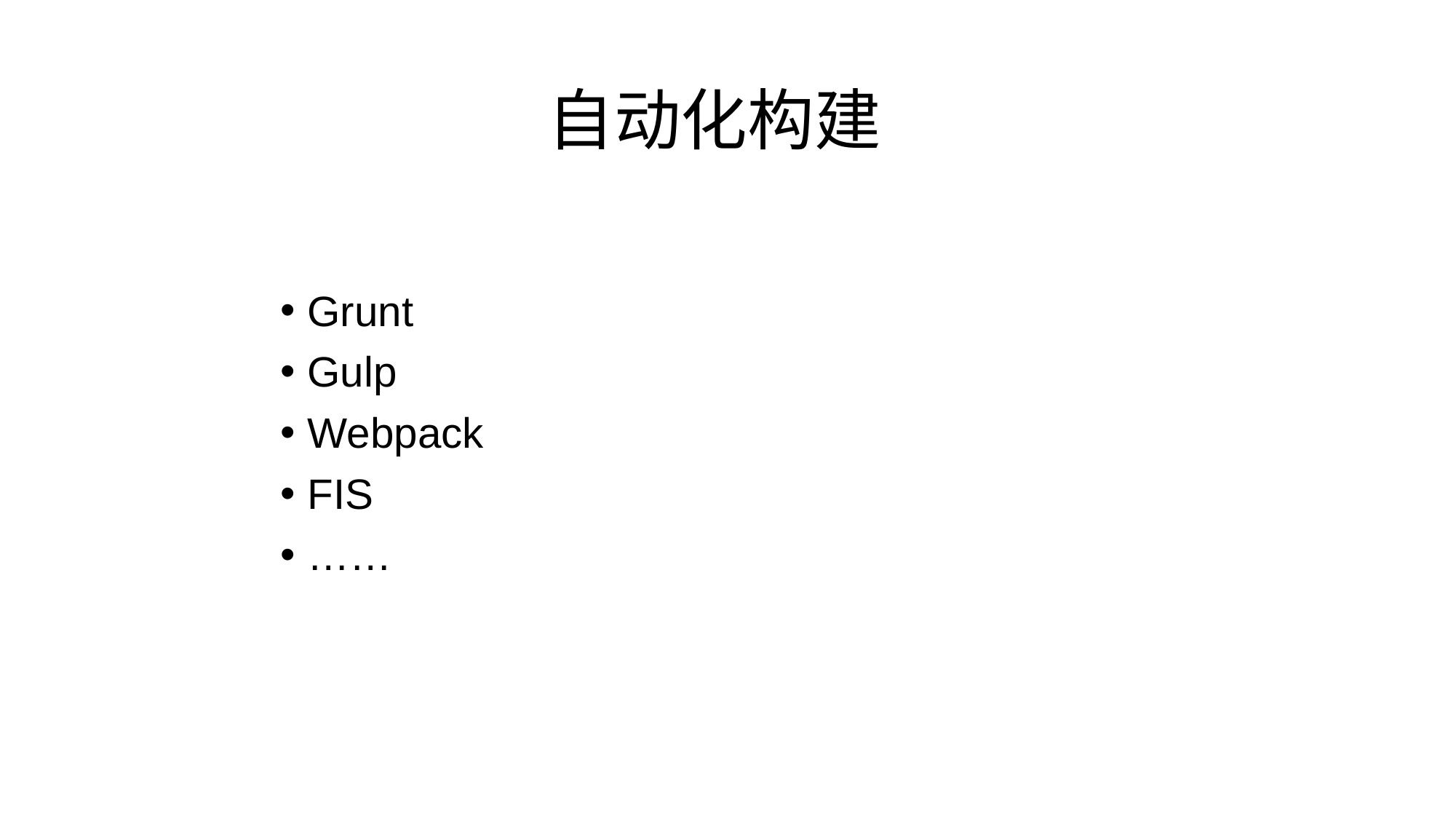

# 自动化构建

Grunt
Gulp
Webpack
FIS
……